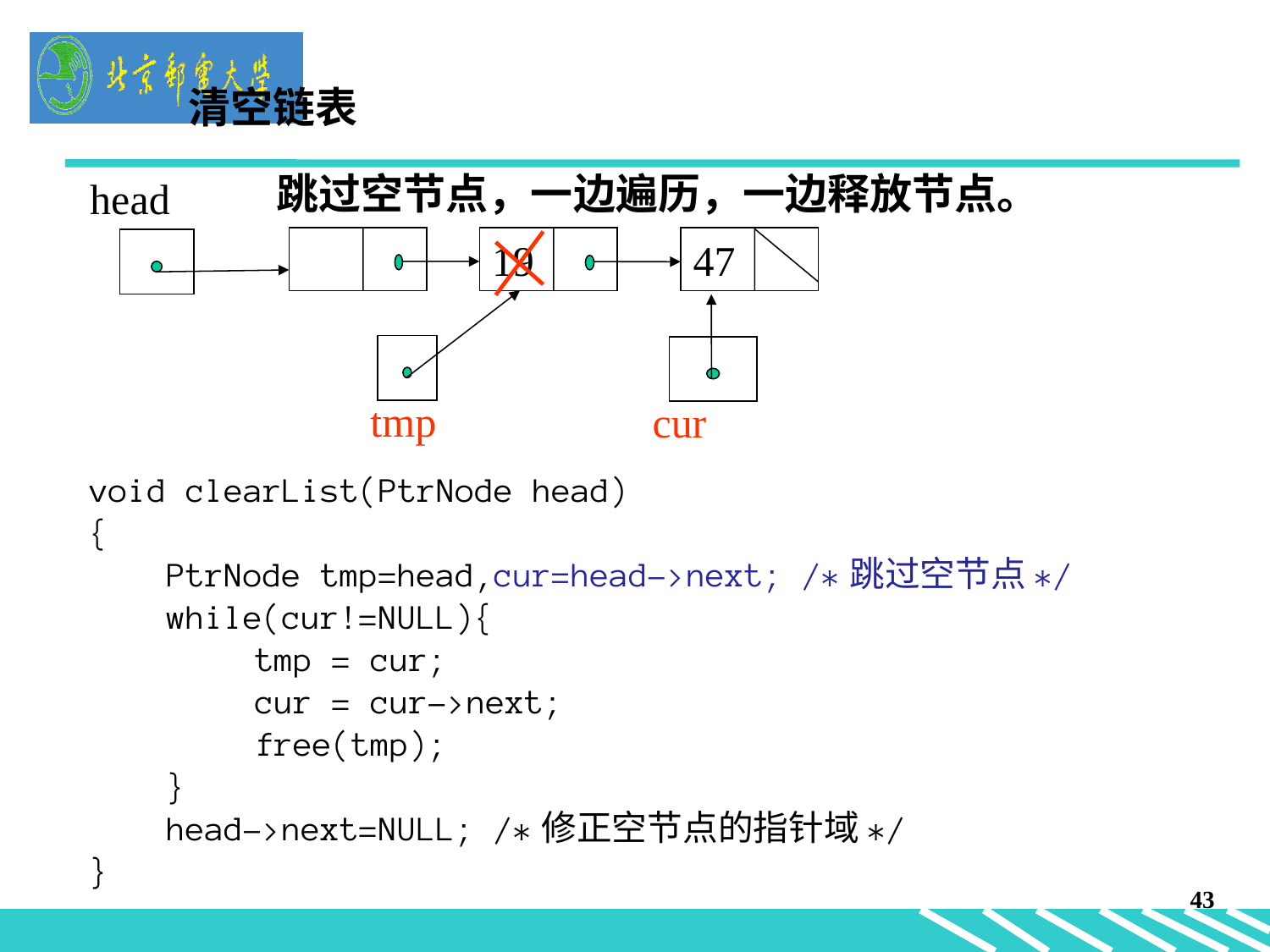

清空链表
跳过空节点，一边遍历，一边释放节点。
head

19

47

tmp

cur
void clearList(PtrNode head)
{
    PtrNode tmp=head,cur=head->next; /*跳过空节点*/
    while(cur!=NULL){
	  tmp = cur;
	  cur = cur->next;
	  free(tmp);
    }
    head->next=NULL; /*修正空节点的指针域*/
}
43